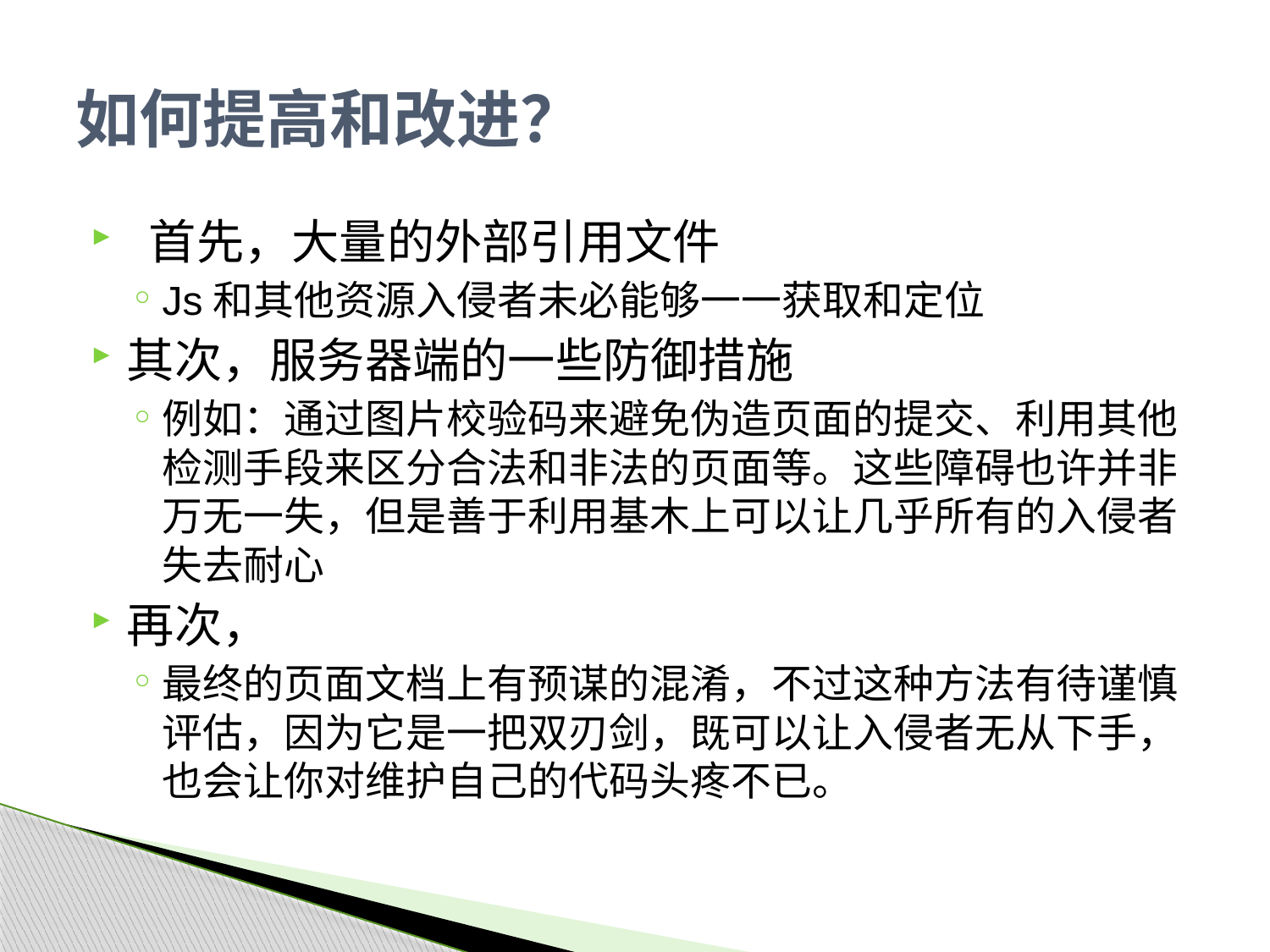

# 如何提高和改进？
 首先，大量的外部引用文件
Js和其他资源入侵者未必能够一一获取和定位
其次，服务器端的一些防御措施
例如：通过图片校验码来避免伪造页面的提交、利用其他检测手段来区分合法和非法的页面等。这些障碍也许并非万无一失，但是善于利用基木上可以让几乎所有的入侵者失去耐心
再次，
最终的页面文档上有预谋的混淆，不过这种方法有待谨慎评估，因为它是一把双刃剑，既可以让入侵者无从下手，也会让你对维护自己的代码头疼不已。